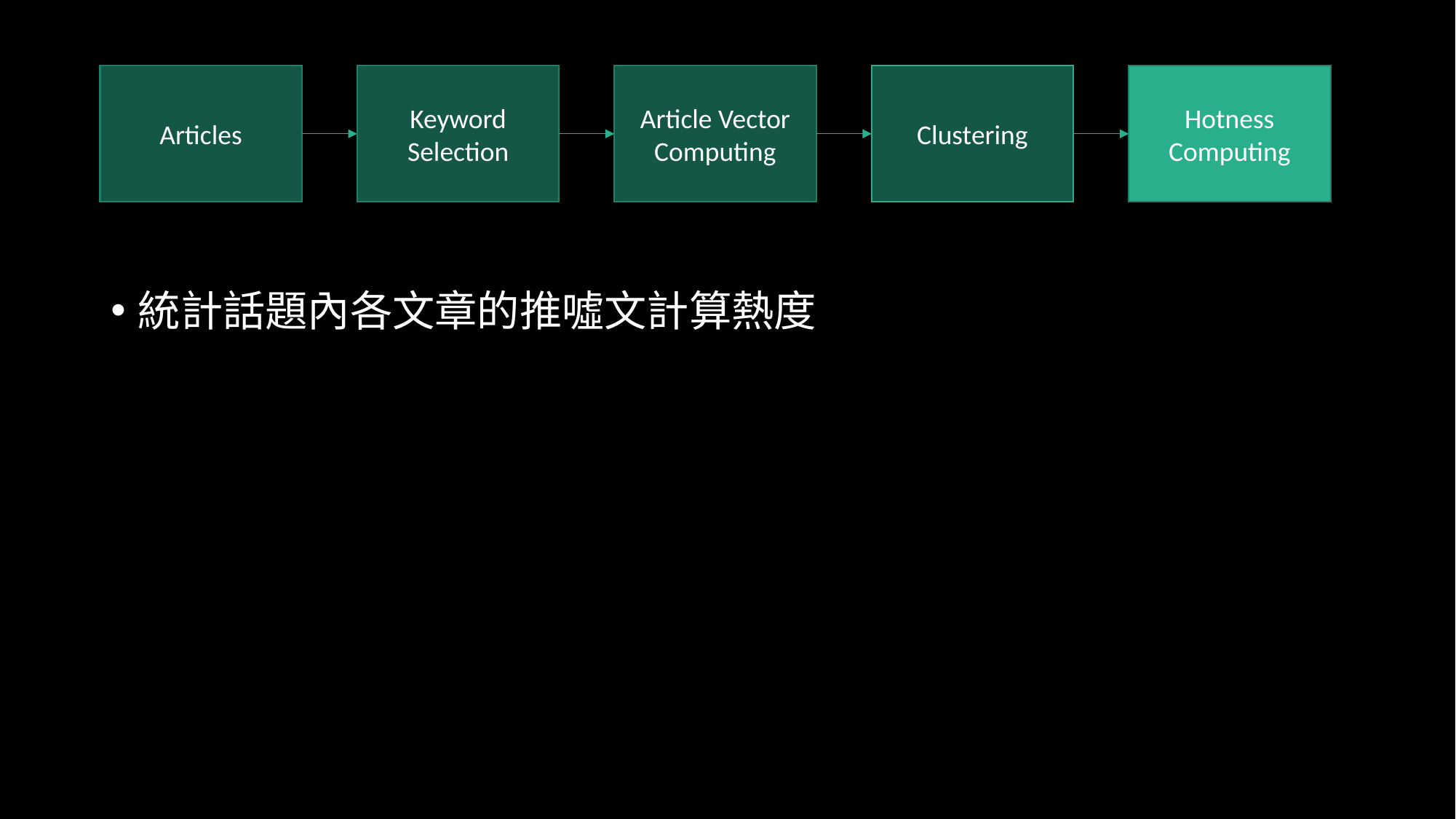

#
Keyword
Selection
Article Vector
Computing
Clustering
Hotness Computing
Articles

統計話題內各文章的推噓文計算熱度